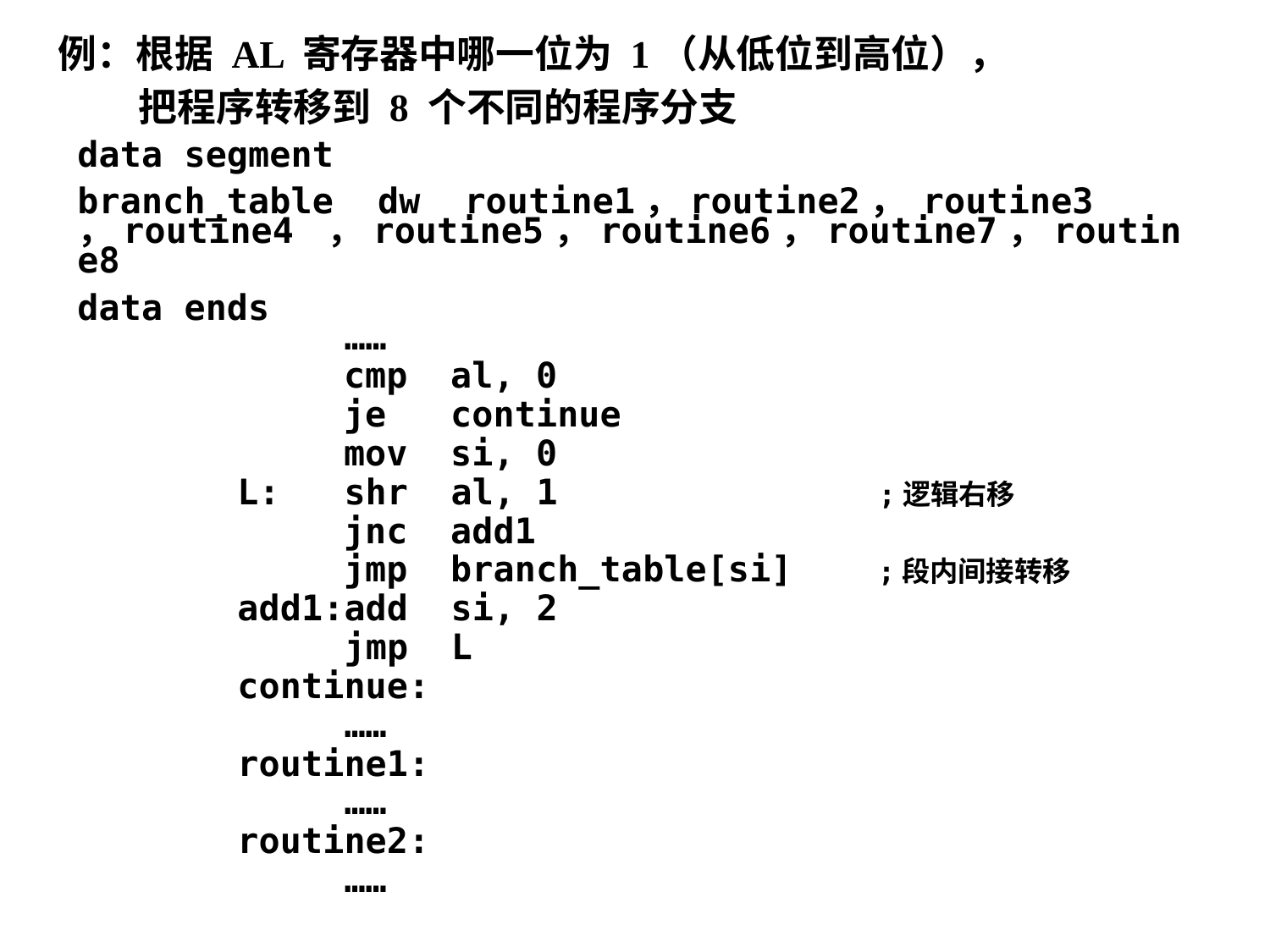

例：根据 AL 寄存器中哪一位为 1（从低位到高位），
        把程序转移到 8 个不同的程序分支
data segment
branch_table  dw  routine1，routine2， routine3     ，routine4 ，routine5，routine6，routine7，routine8
data ends
     ……
  cmp  al, 0
  je   continue
  mov  si, 0
L:   shr  al, 1               ;逻辑右移
  jnc  add1
  jmp  branch_table[si]    ;段内间接转移
add1:add  si, 2
     jmp  L
continue:
     ……
routine1:
     ……
routine2:
     ……